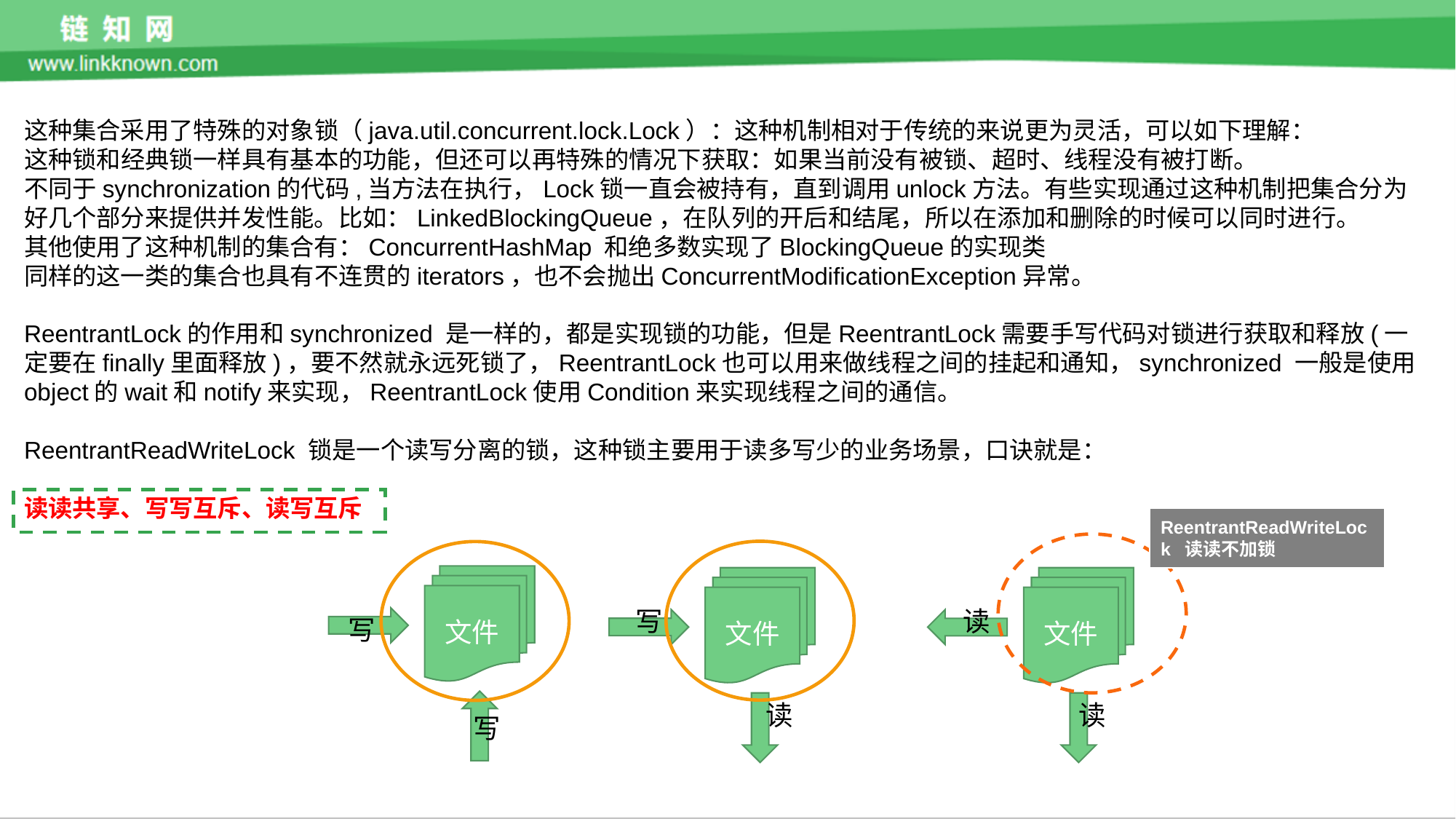

这种集合采用了特殊的对象锁（java.util.concurrent.lock.Lock）：这种机制相对于传统的来说更为灵活，可以如下理解：
这种锁和经典锁一样具有基本的功能，但还可以再特殊的情况下获取：如果当前没有被锁、超时、线程没有被打断。
不同于synchronization的代码,当方法在执行，Lock锁一直会被持有，直到调用unlock方法。有些实现通过这种机制把集合分为好几个部分来提供并发性能。比如：LinkedBlockingQueue，在队列的开后和结尾，所以在添加和删除的时候可以同时进行。
其他使用了这种机制的集合有：ConcurrentHashMap 和绝多数实现了BlockingQueue的实现类
同样的这一类的集合也具有不连贯的iterators，也不会抛出ConcurrentModificationException异常。

ReentrantLock的作用和synchronized 是一样的，都是实现锁的功能，但是ReentrantLock需要手写代码对锁进行获取和释放(一定要在finally里面释放)，要不然就永远死锁了，ReentrantLock也可以用来做线程之间的挂起和通知，synchronized 一般是使用object的wait和notify来实现，ReentrantLock使用Condition来实现线程之间的通信。

ReentrantReadWriteLock 锁是一个读写分离的锁，这种锁主要用于读多写少的业务场景，口诀就是：

读读共享、写写互斥、读写互斥

ReentrantReadWriteLock  读读不加锁

文件
文件
文件
写
读

写

读
读
写